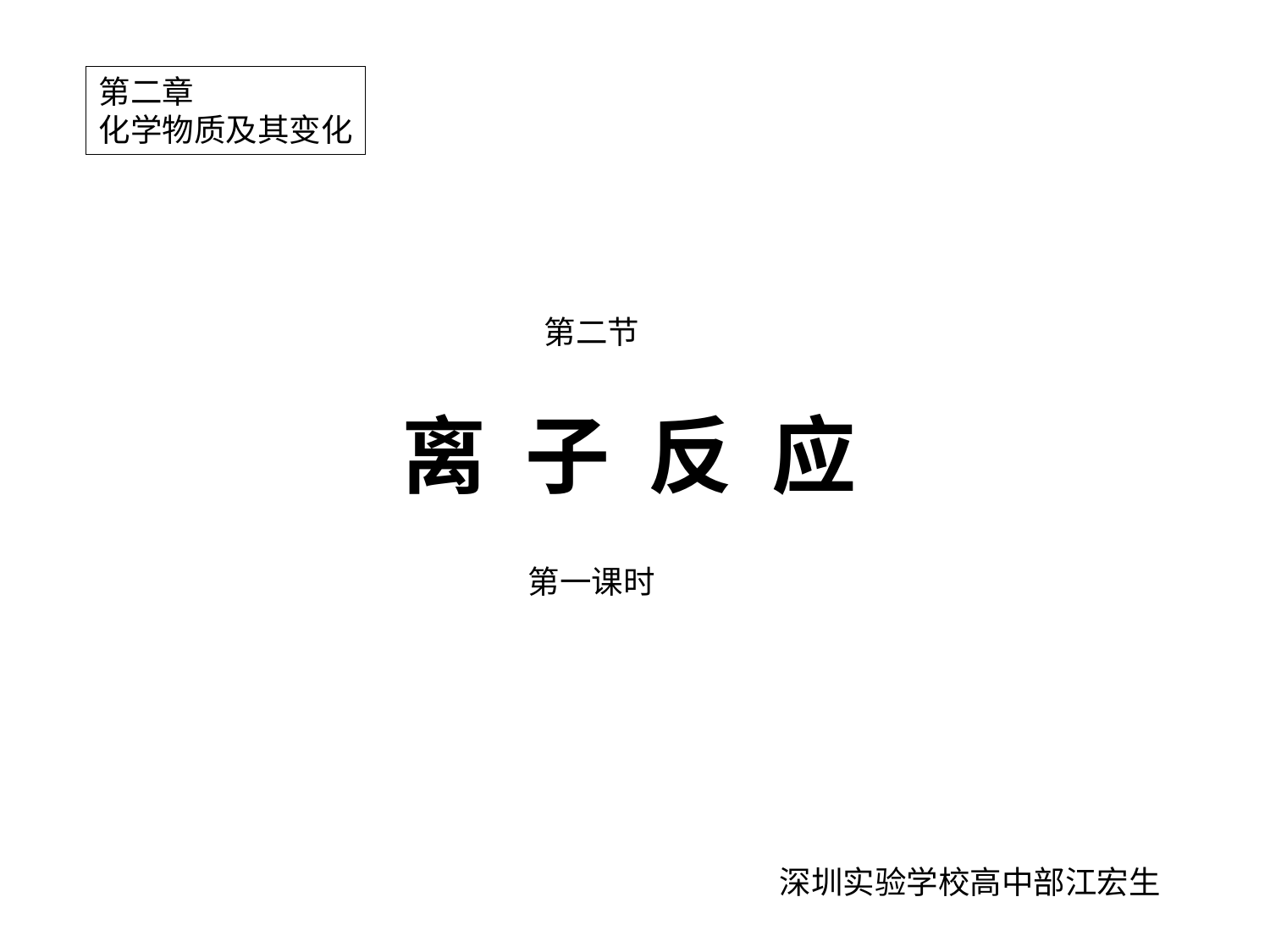

第二章
化学物质及其变化
第二节
离  子  反  应
第一课时
深圳实验学校高中部江宏生